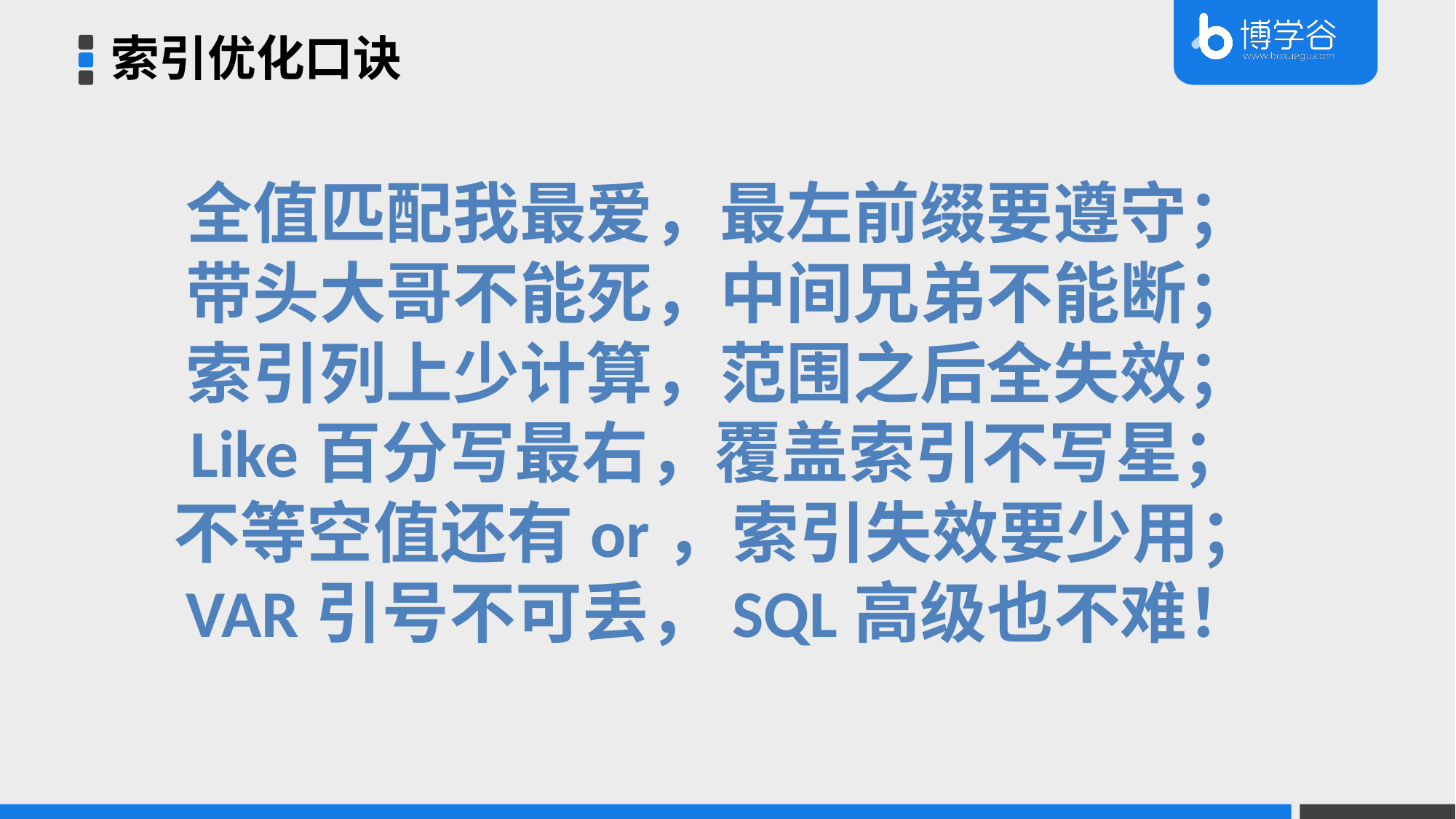

索引优化口诀

全值匹配我最爱，最左前缀要遵守；
带头大哥不能死，中间兄弟不能断；
索引列上少计算，范围之后全失效；
Like百分写最右，覆盖索引不写星；
不等空值还有or，索引失效要少用；
VAR引号不可丢，SQL高级也不难！